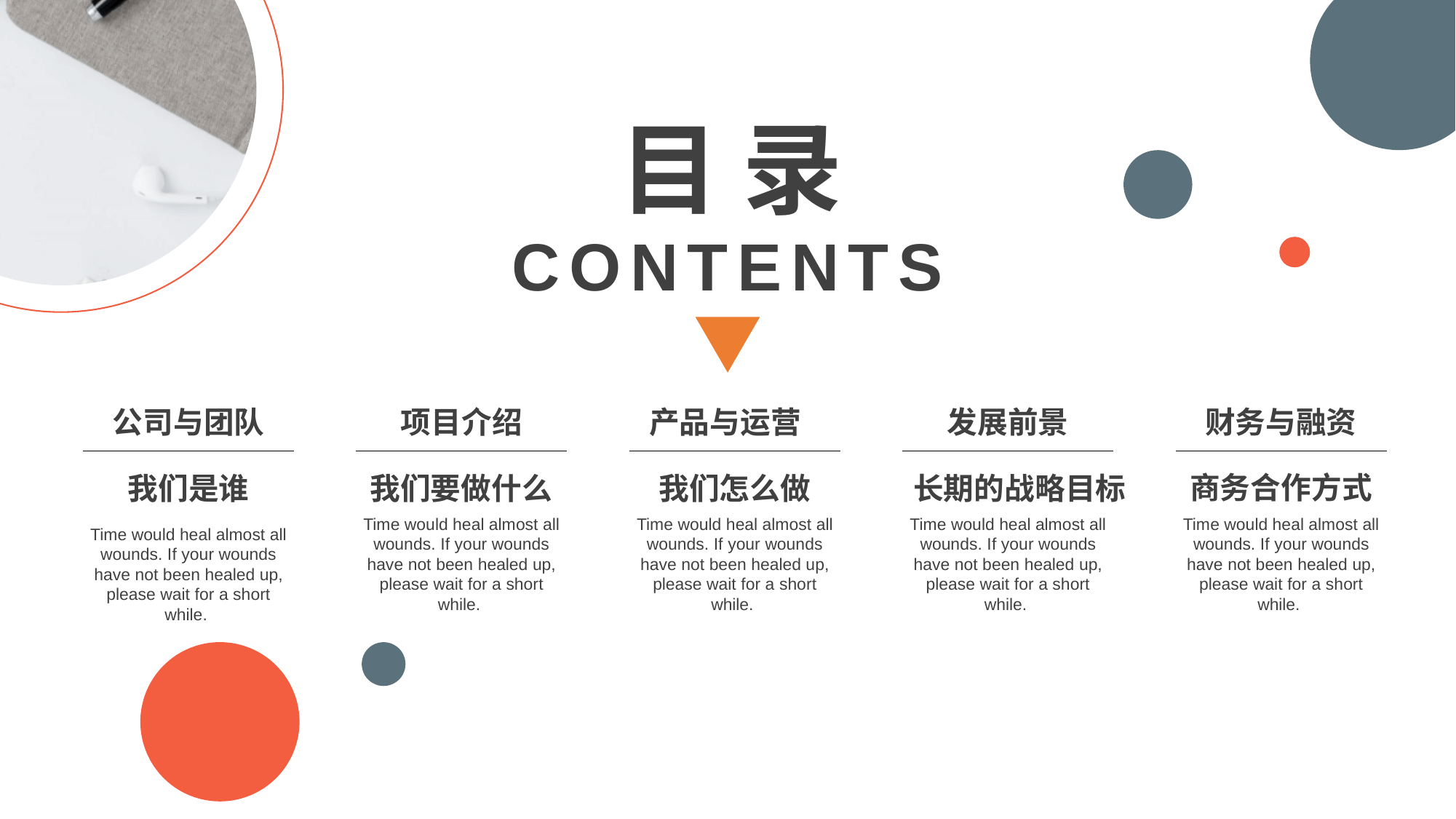

目 录

CONTENTS

项目介绍
我们要做什么
Time would heal almost all wounds. If your wounds have not been healed up, please wait for a short while.
产品与运营
我们怎么做
Time would heal almost all wounds. If your wounds have not been healed up, please wait for a short while.
公司与团队
我们是谁
Time would heal almost all wounds. If your wounds have not been healed up, please wait for a short while.
发展前景
长期的战略目标
Time would heal almost all wounds. If your wounds have not been healed up, please wait for a short while.
财务与融资
商务合作方式
Time would heal almost all wounds. If your wounds have not been healed up, please wait for a short while.